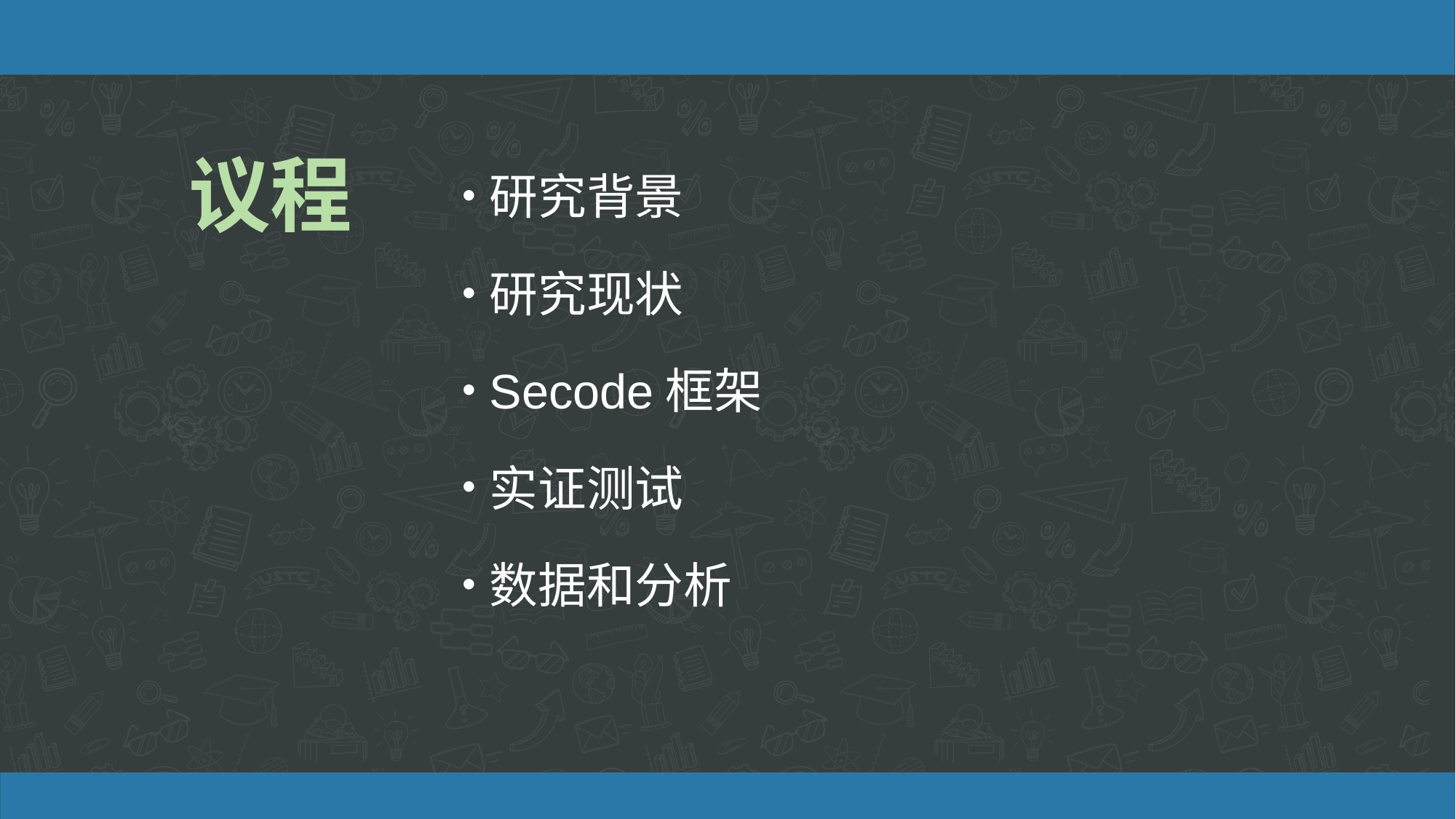

# 议程
研究背景
研究现状
Secode框架
实证测试
数据和分析